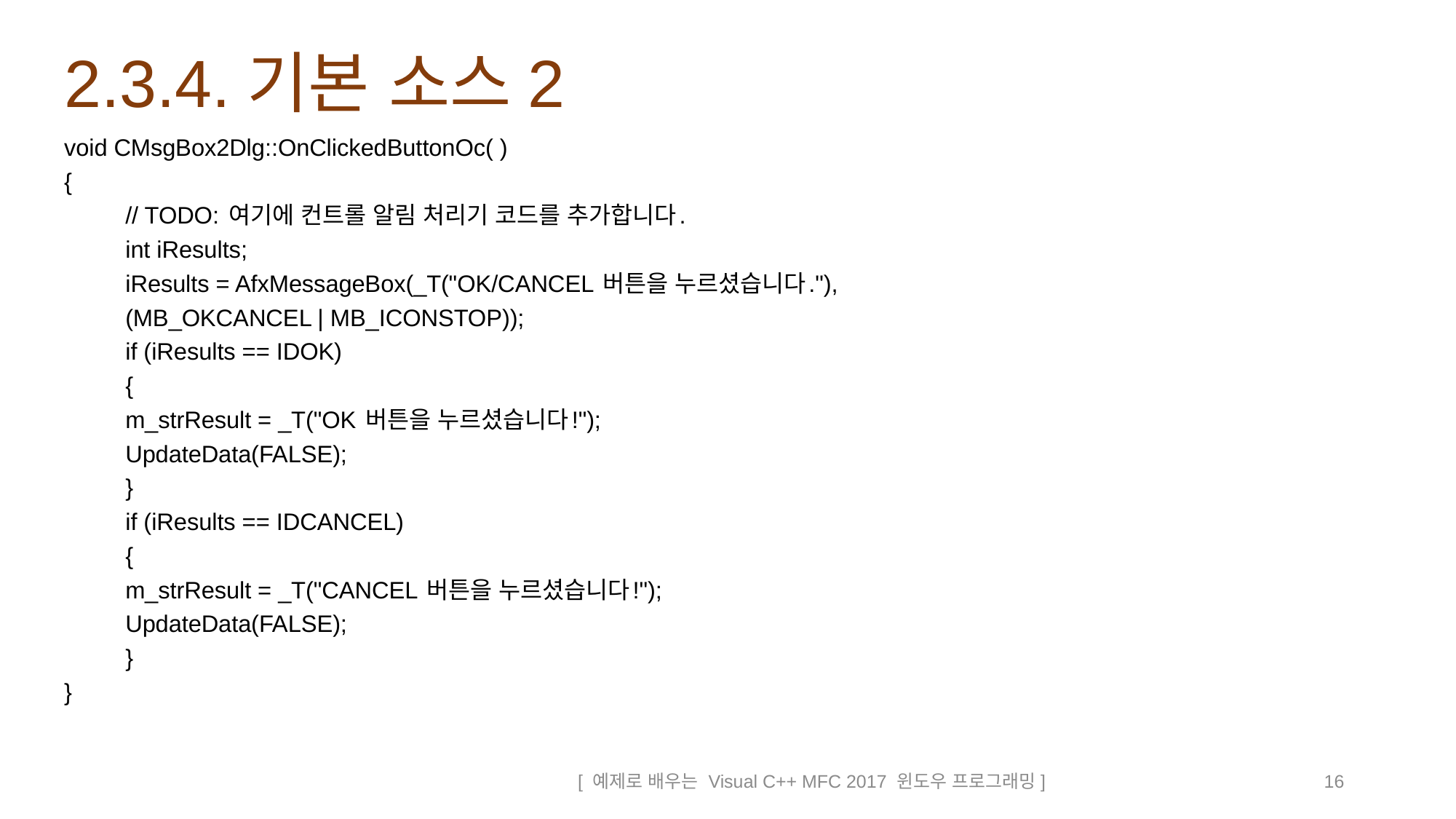

# 2.3.4.기본 소스2
void CMsgBox2Dlg::OnClickedButtonOc( )
{
	// TODO: 여기에 컨트롤 알림 처리기 코드를 추가합니다.
	int iResults;
	iResults = AfxMessageBox(_T("OK/CANCEL 버튼을 누르셨습니다."),
	(MB_OKCANCEL | MB_ICONSTOP));
	if (iResults == IDOK)
	{
		m_strResult = _T("OK 버튼을 누르셨습니다!");
		UpdateData(FALSE);
	}
	if (iResults == IDCANCEL)
	{
		m_strResult = _T("CANCEL 버튼을 누르셨습니다!");
		UpdateData(FALSE);
	}
}
[ 예제로 배우는 Visual C++ MFC 2017 윈도우 프로그래밍]
16